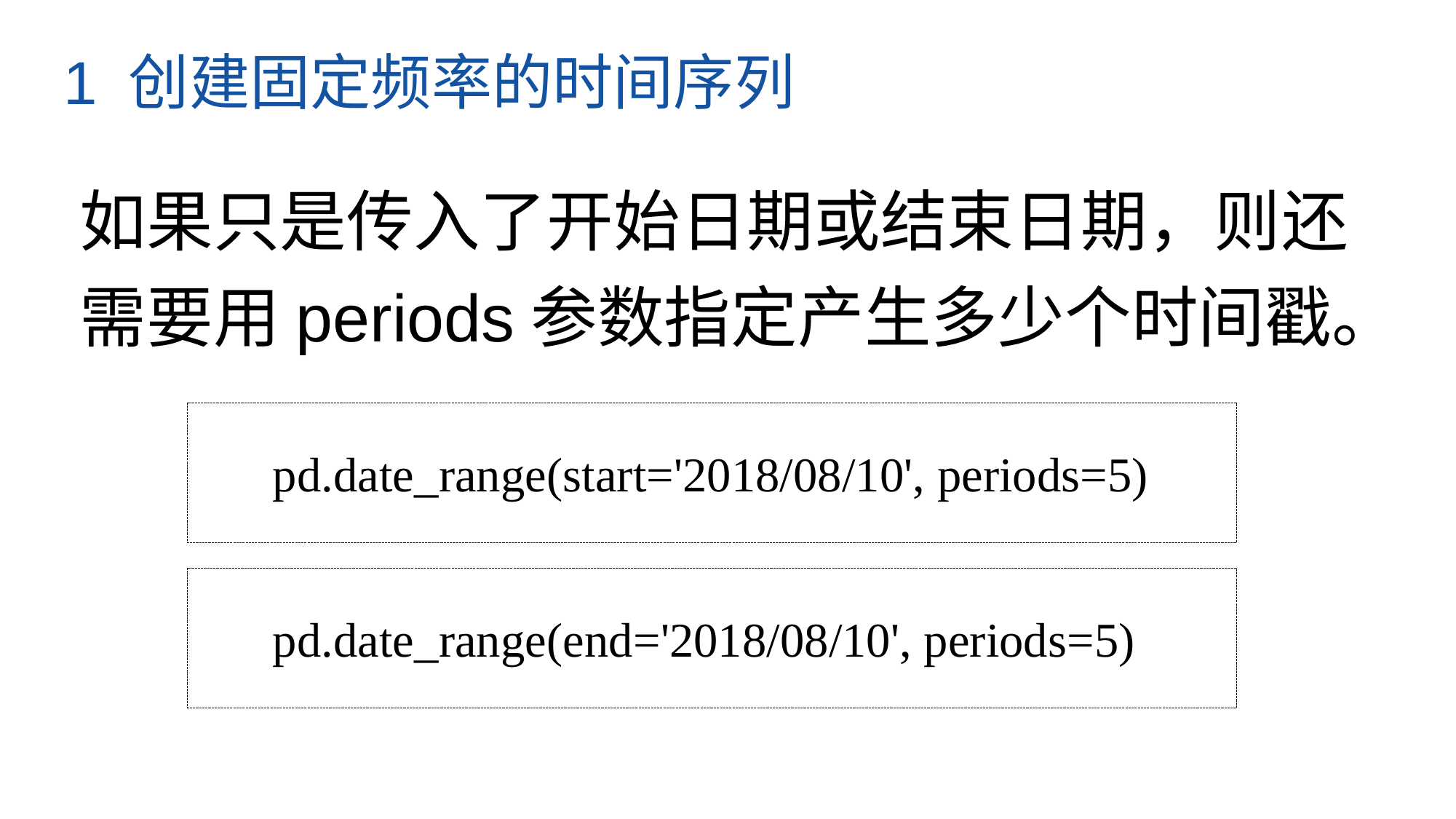

1 创建固定频率的时间序列
如果只是传入了开始日期或结束日期，则还需要用periods参数指定产生多少个时间戳。

pd.date_range(start='2018/08/10', periods=5)

pd.date_range(end='2018/08/10', periods=5)